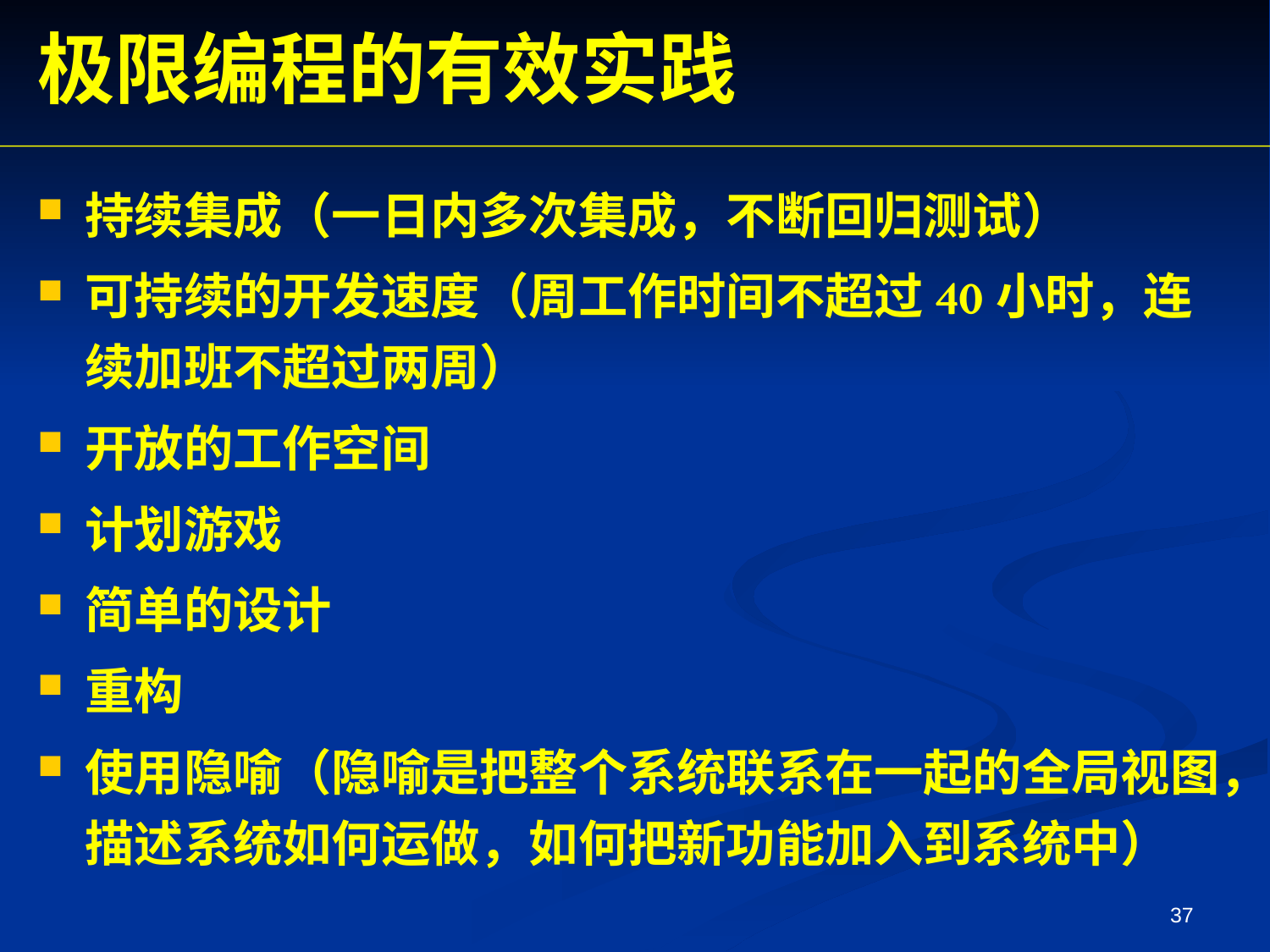

极限编程的有效实践

持续集成（一日内多次集成，不断回归测试）
可持续的开发速度（周工作时间不超过40小时，连续加班不超过两周）
开放的工作空间
计划游戏
简单的设计
重构
使用隐喻（隐喻是把整个系统联系在一起的全局视图，描述系统如何运做，如何把新功能加入到系统中）
37